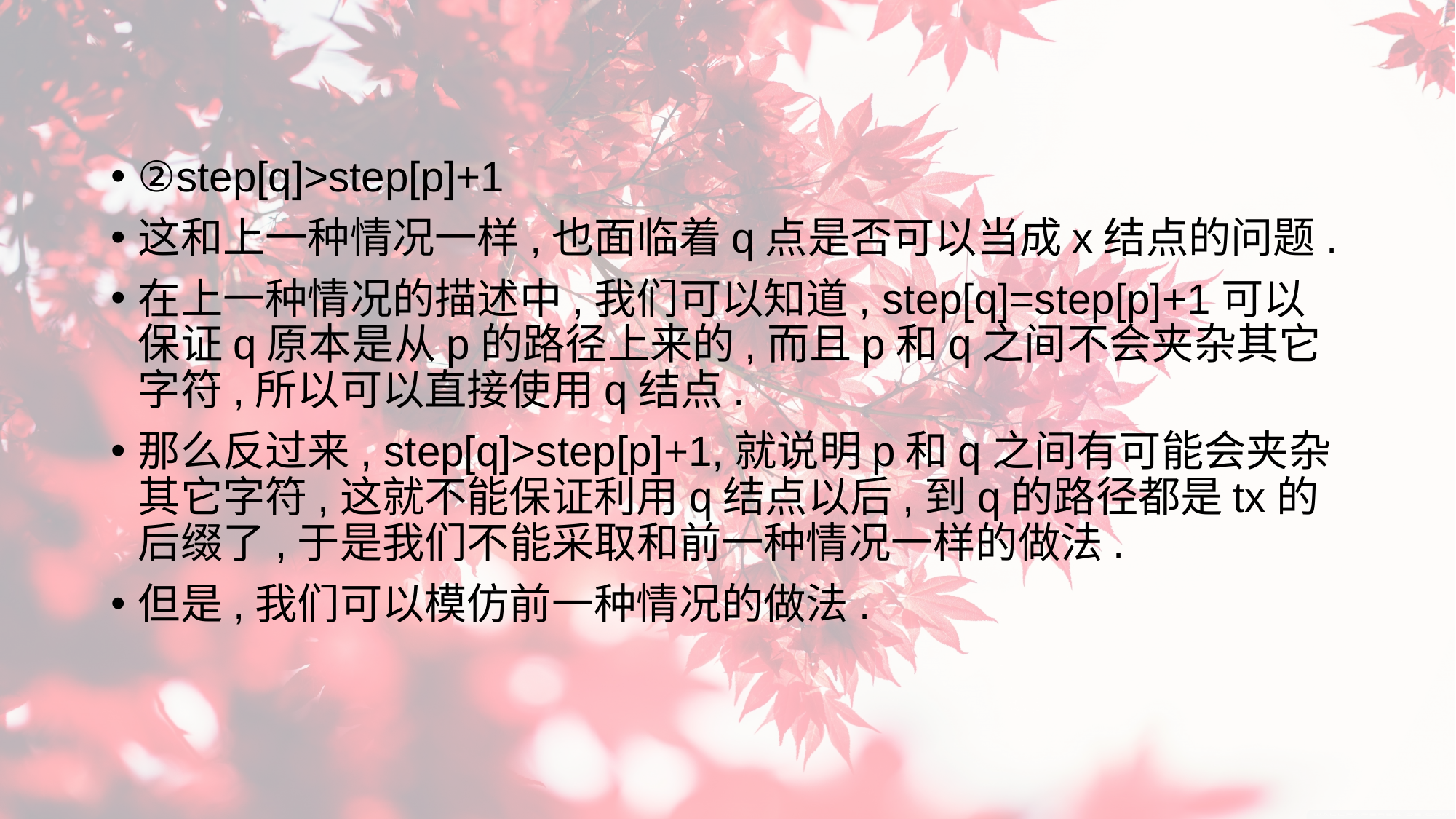

②step[q]>step[p]+1
这和上一种情况一样,也面临着q点是否可以当成x结点的问题.
在上一种情况的描述中,我们可以知道, step[q]=step[p]+1可以保证q原本是从p的路径上来的,而且p和q之间不会夹杂其它字符,所以可以直接使用q结点.
那么反过来, step[q]>step[p]+1,就说明p和q之间有可能会夹杂其它字符,这就不能保证利用q结点以后,到q的路径都是tx的后缀了,于是我们不能采取和前一种情况一样的做法.
但是,我们可以模仿前一种情况的做法.